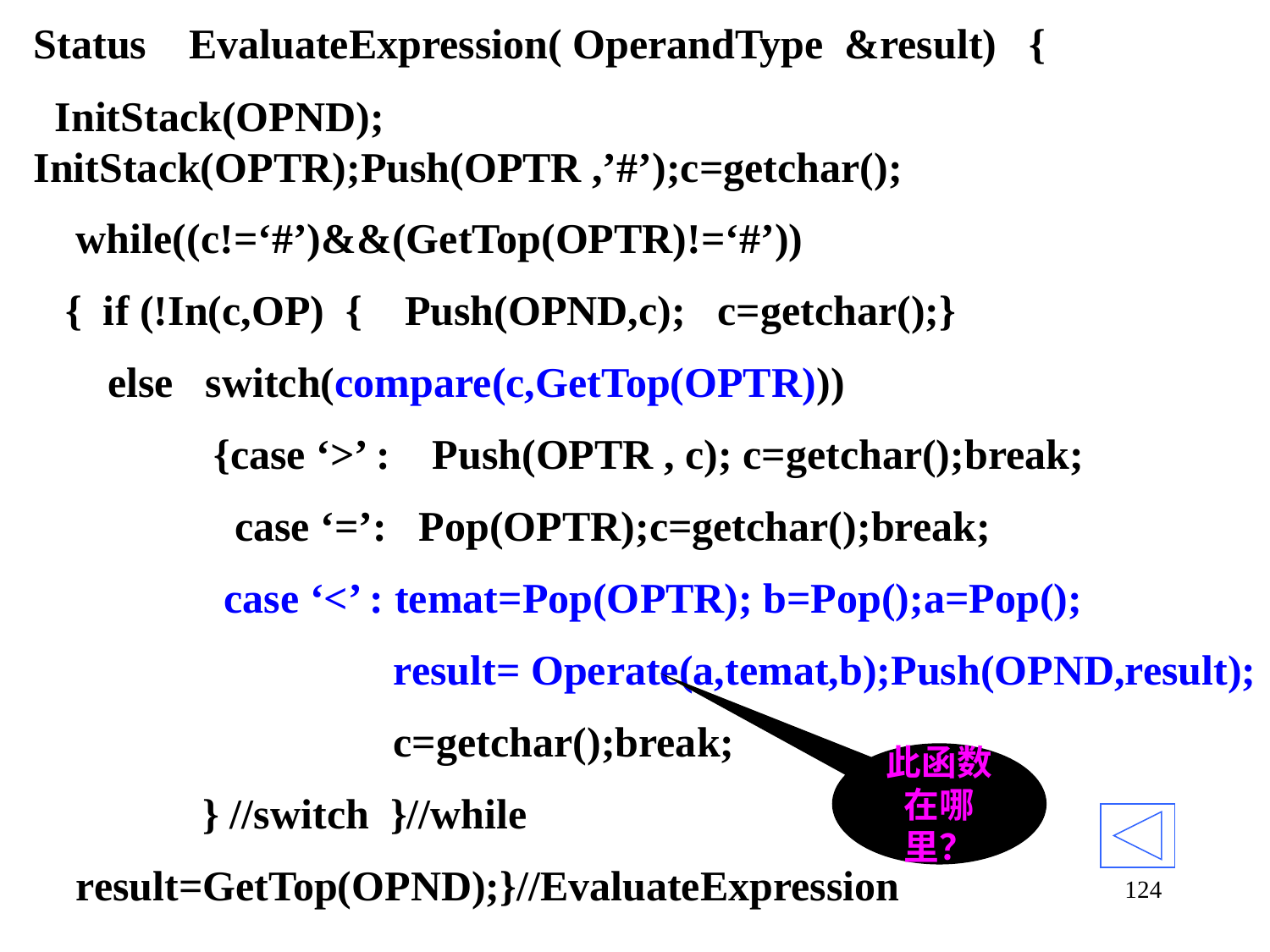

Status    EvaluateExpression( OperandType  &result)   {
  InitStack(OPND); InitStack(OPTR);Push(OPTR ,’#’);c=getchar();
    while((c!=‘#’)&&(GetTop(OPTR)!=‘#’))
   {  if (!In(c,OP)  {    Push(OPND,c);   c=getchar();}
       else   switch(compare(c,GetTop(OPTR)))
                 {case ‘>’ :    Push(OPTR , c); c=getchar();break;
                   case ‘=’:   Pop(OPTR);c=getchar();break;
                  case ‘<’ : temat=Pop(OPTR); b=Pop();a=Pop();
                                  result= Operate(a,temat,b);Push(OPND,result);
                                  c=getchar();break;
                } //switch  }//while
    result=GetTop(OPND);}//EvaluateExpression
此函数在哪里？

124